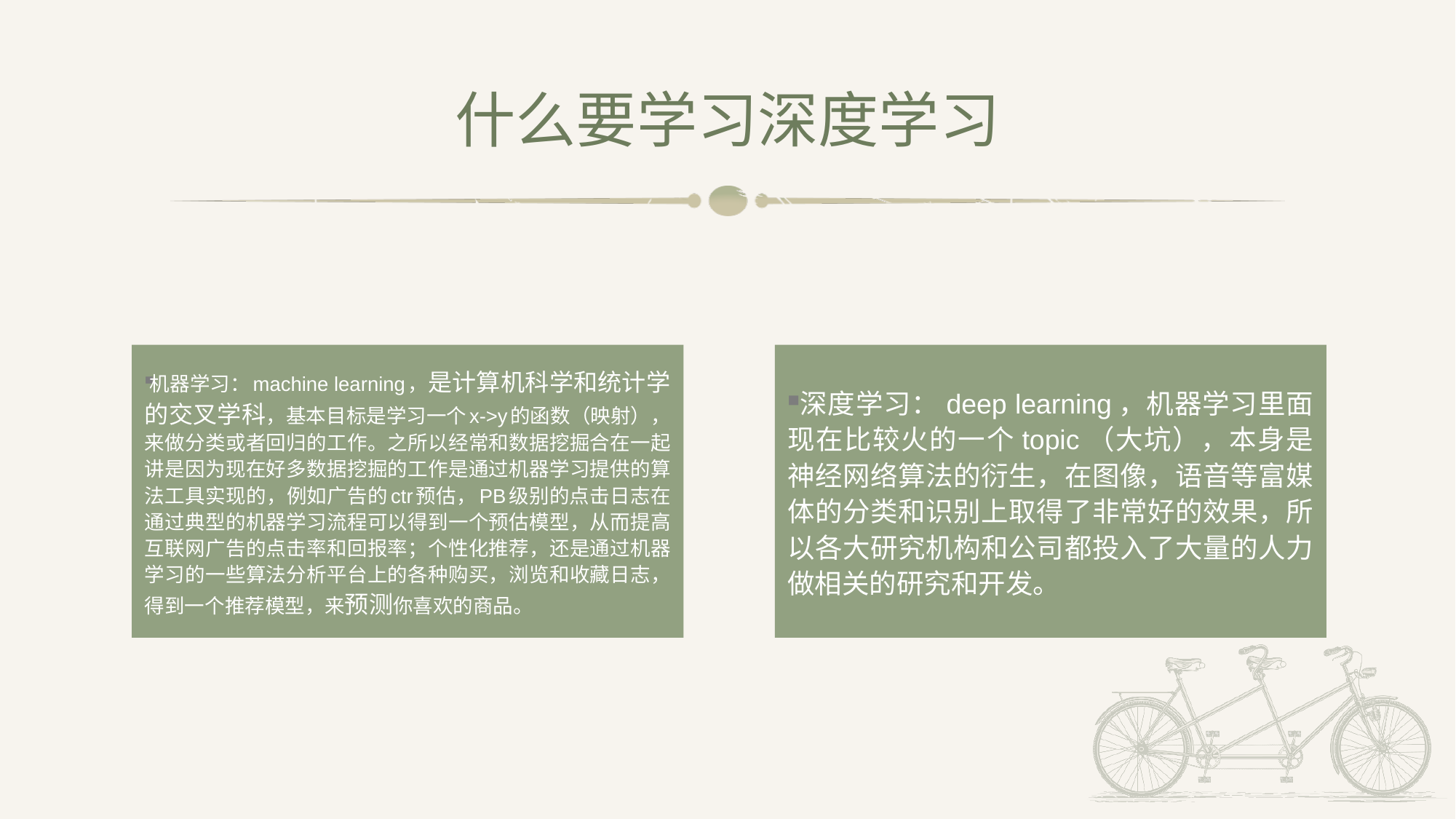

# 什么要学习深度学习
深度学习：deep learning，机器学习里面现在比较火的一个topic（大坑），本身是神经网络算法的衍生，在图像，语音等富媒体的分类和识别上取得了非常好的效果，所以各大研究机构和公司都投入了大量的人力做相关的研究和开发。
机器学习：machine learning，是计算机科学和统计学的交叉学科，基本目标是学习一个x->y的函数（映射），来做分类或者回归的工作。之所以经常和数据挖掘合在一起讲是因为现在好多数据挖掘的工作是通过机器学习提供的算法工具实现的，例如广告的ctr预估，PB级别的点击日志在通过典型的机器学习流程可以得到一个预估模型，从而提高互联网广告的点击率和回报率；个性化推荐，还是通过机器学习的一些算法分析平台上的各种购买，浏览和收藏日志，得到一个推荐模型，来预测你喜欢的商品。